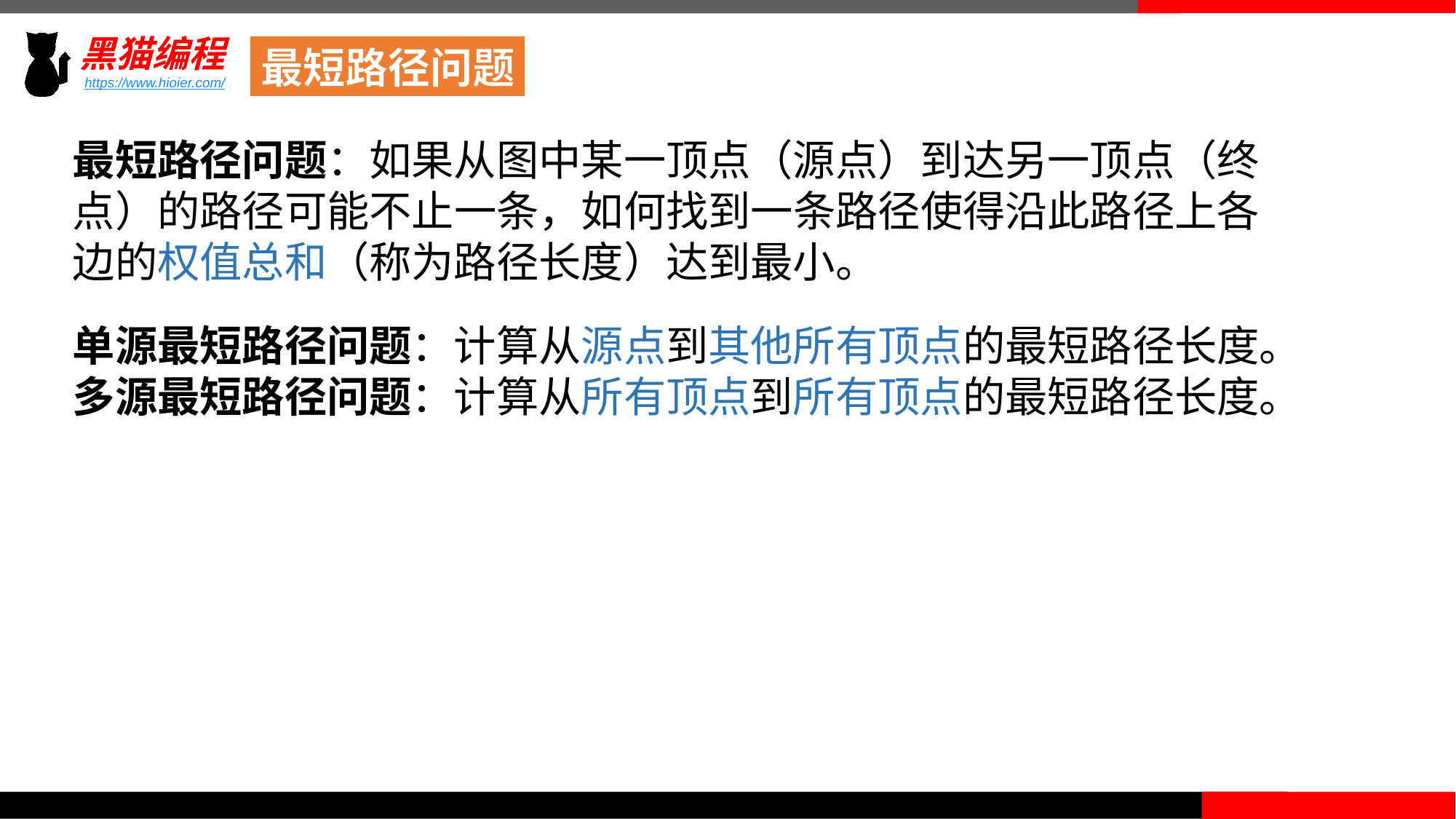

最短路径问题
最短路径问题：如果从图中某一顶点（源点）到达另一顶点（终点）的路径可能不止一条，如何找到一条路径使得沿此路径上各边的权值总和（称为路径长度）达到最小。
单源最短路径问题：计算从源点到其他所有顶点的最短路径长度。
多源最短路径问题：计算从所有顶点到所有顶点的最短路径长度。